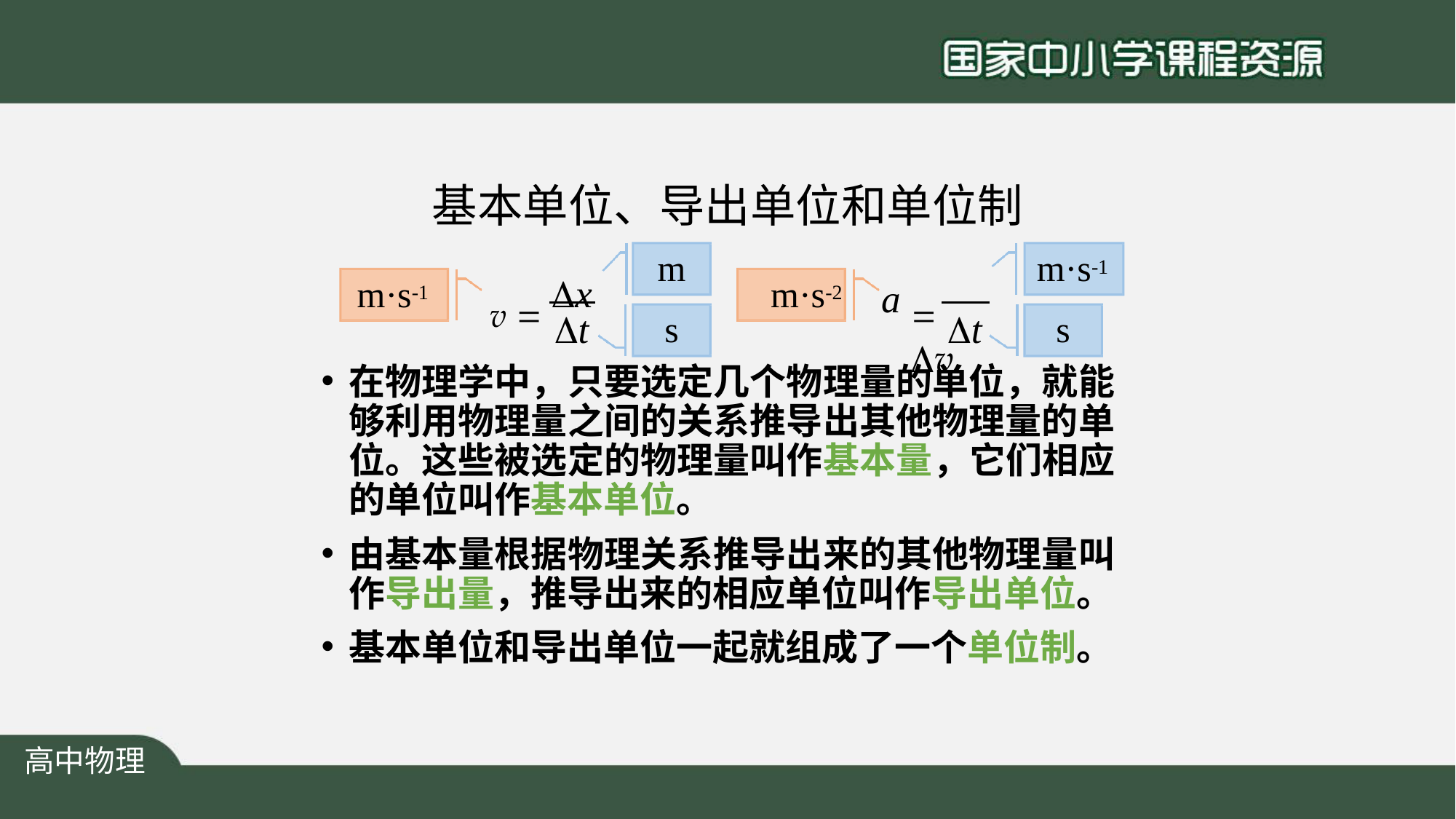

# 基本单位、导出单位和单位制

m
m·s-1
v = Δx
= Δv

m·s-1	m·s-2
a

Δt
Δt

s
s

在物理学中，只要选定几个物理量的单位，就能 够利用物理量之间的关系推导出其他物理量的单 位。这些被选定的物理量叫作基本量，它们相应 的单位叫作基本单位。
由基本量根据物理关系推导出来的其他物理量叫 作导出量，推导出来的相应单位叫作导出单位。
基本单位和导出单位一起就组成了一个单位制。
高中物理